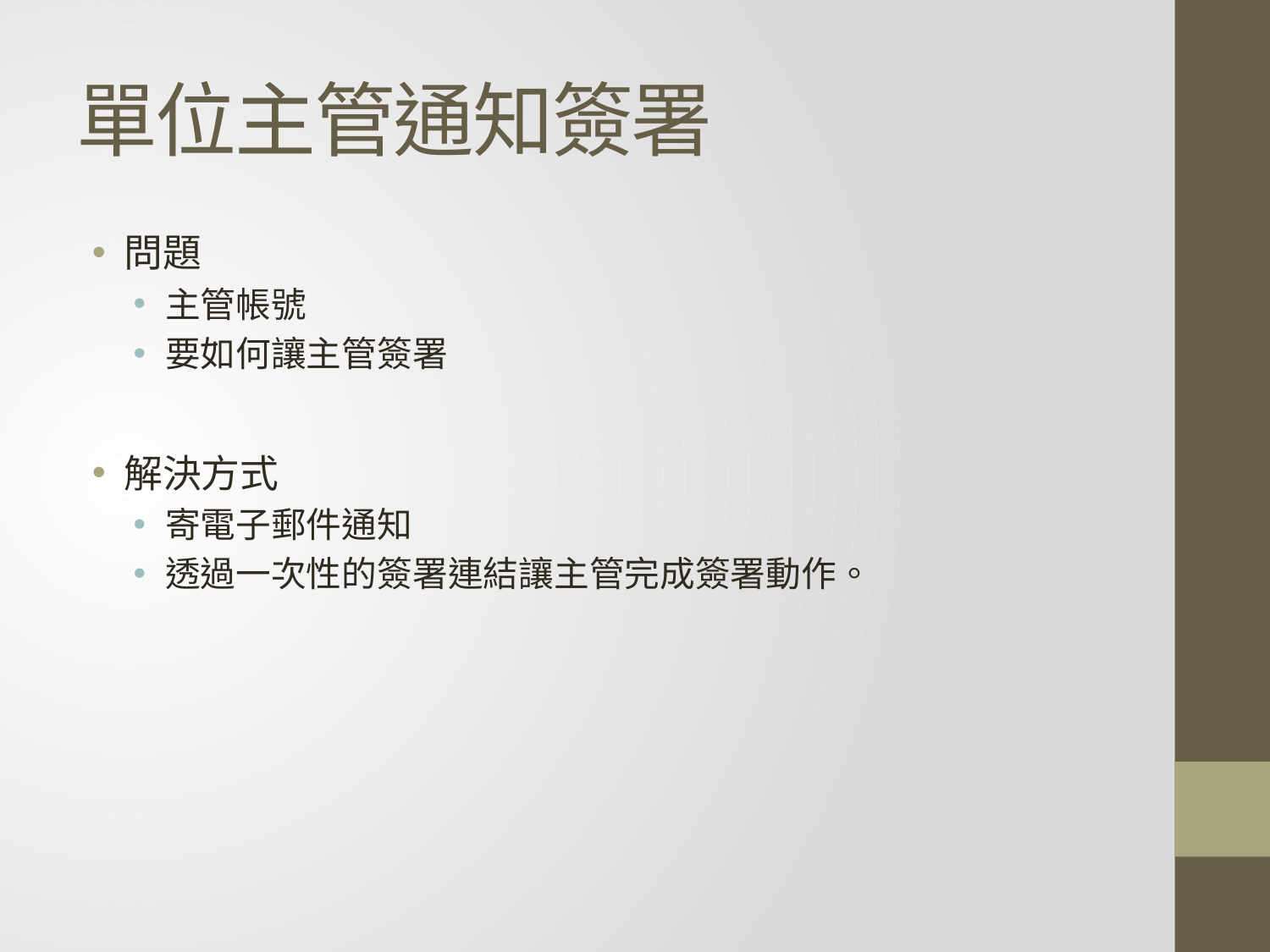

# 單位主管通知簽署
問題
主管帳號
要如何讓主管簽署

解決方式
寄電子郵件通知
透過一次性的簽署連結讓主管完成簽署動作。